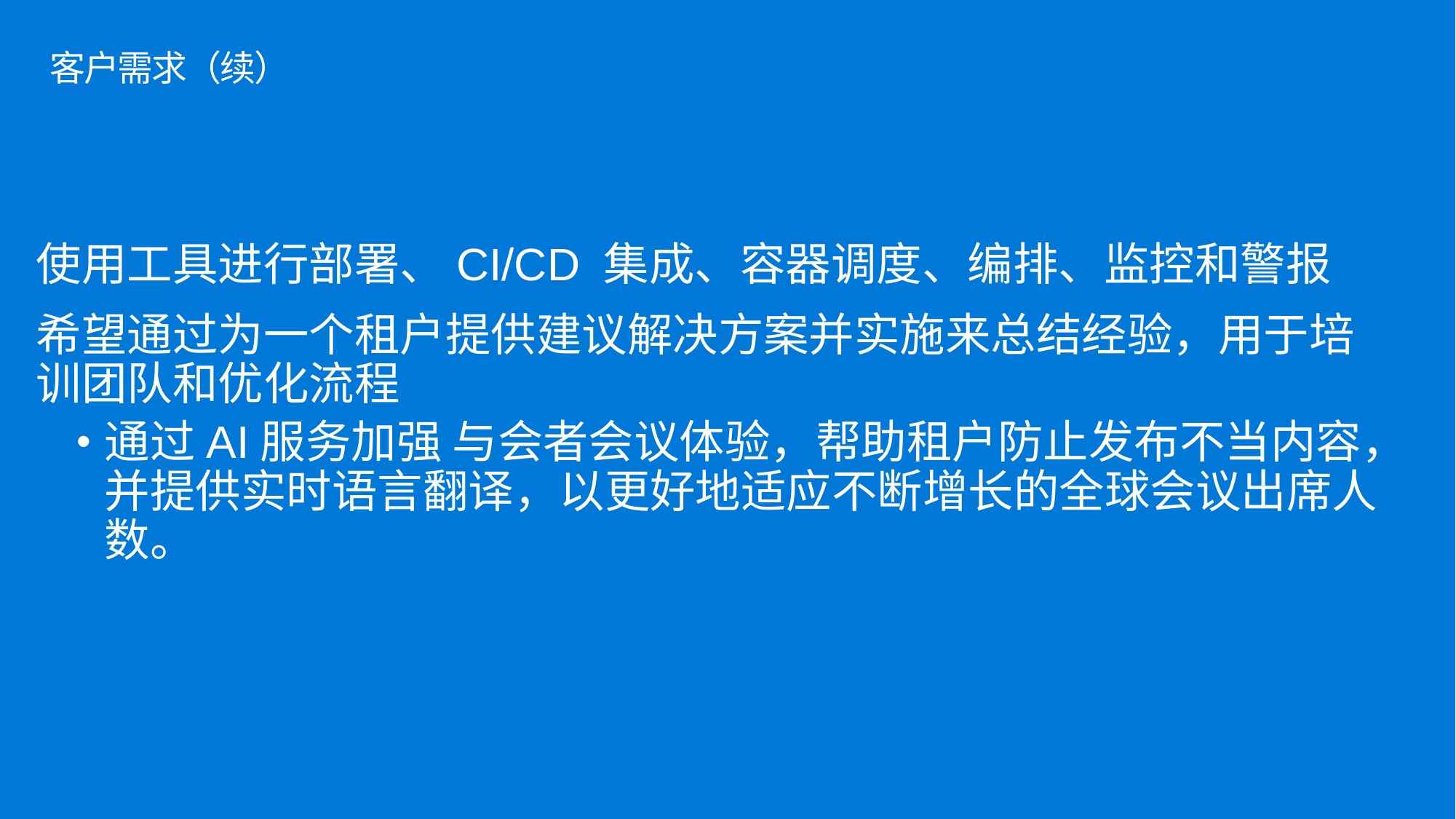

# 客户需求（续）

使用工具进行部署、CI/CD 集成、容器调度、编排、监控和警报
希望通过为一个租户提供建议解决方案并实施来总结经验，用于培训团队和优化流程
通过AI服务加强 与会者会议体验，帮助租户防止发布不当内容，并提供实时语言翻译，以更好地适应不断增长的全球会议出席人数。